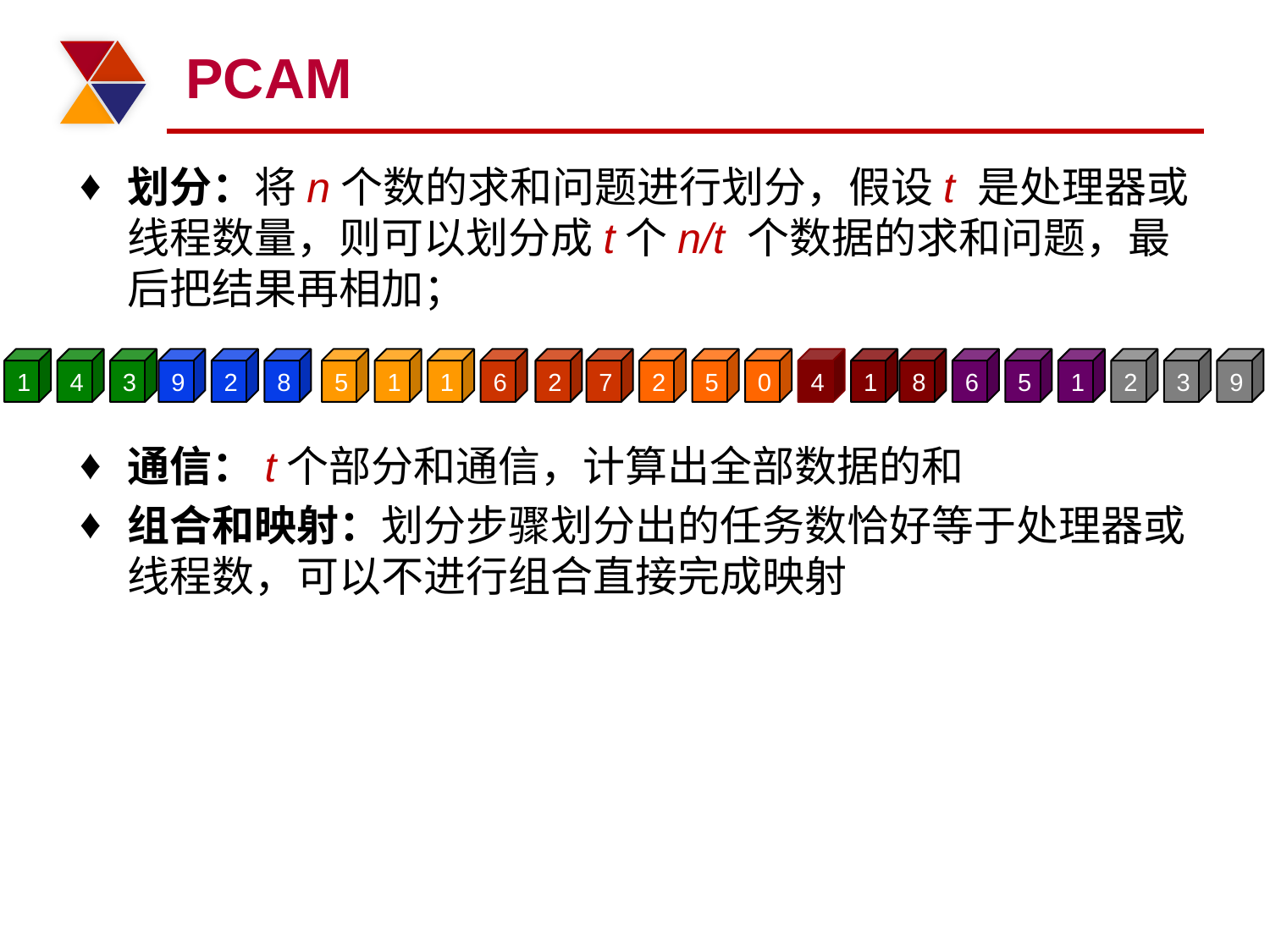

# PCAM
划分：将n个数的求和问题进行划分，假设t 是处理器或线程数量，则可以划分成t个n/t 个数据的求和问题，最后把结果再相加；

通信：t个部分和通信，计算出全部数据的和
组合和映射：划分步骤划分出的任务数恰好等于处理器或线程数，可以不进行组合直接完成映射

1
4
34
9
2
84
5
1
14
6
2
7
2
5
04
4
1
84
6
5
14
2
3
94